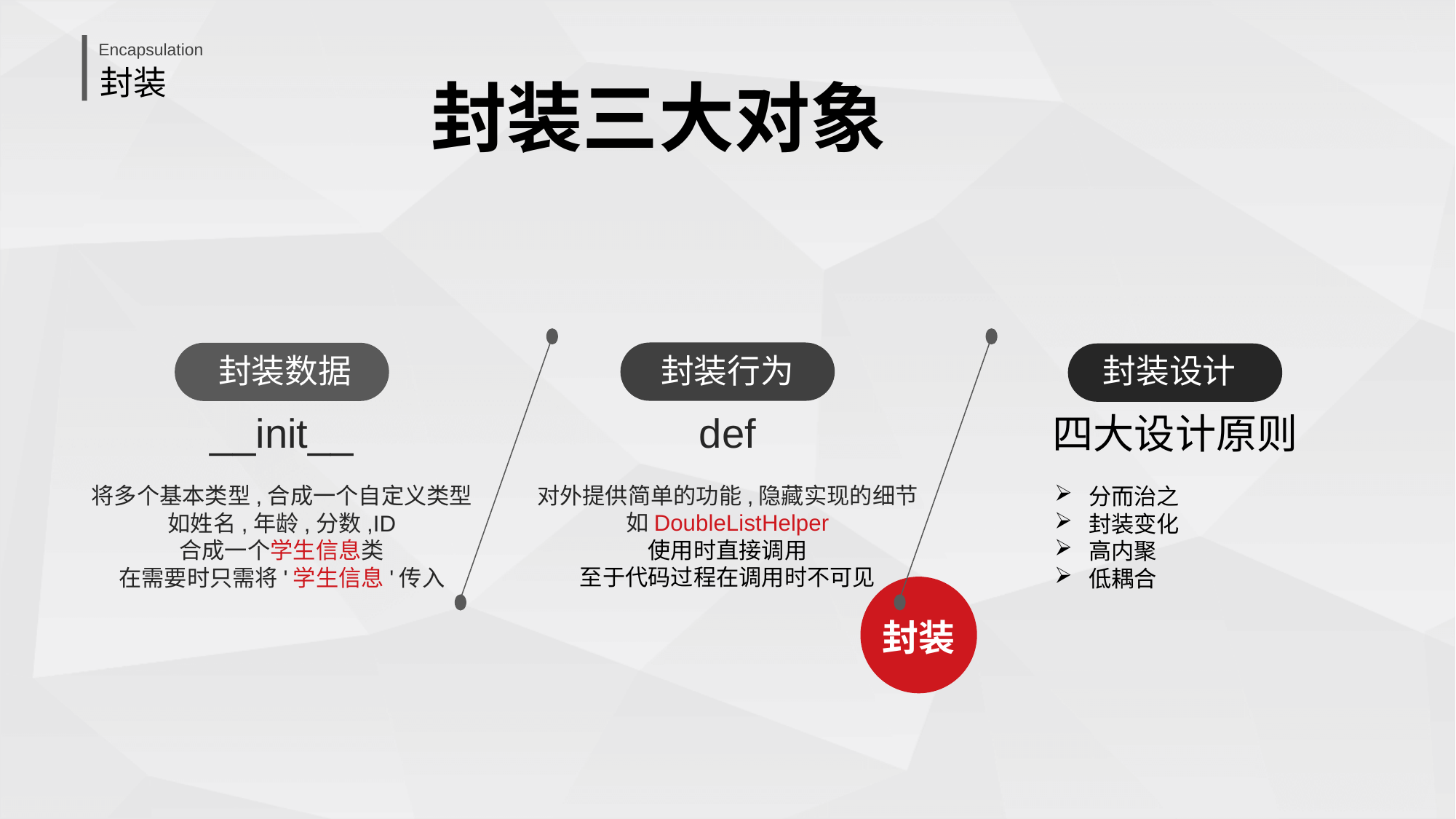

Encapsulation
封装
封装三大对象

封装行为
def
对外提供简单的功能,隐藏实现的细节
如DoubleListHelper
使用时直接调用
至于代码过程在调用时不可见

封装数据
__init__
将多个基本类型,合成一个自定义类型
如姓名,年龄,分数,ID
合成一个学生信息类
在需要时只需将'学生信息'传入

封装设计
四大设计原则
分而治之
封装变化
高内聚
低耦合

封装